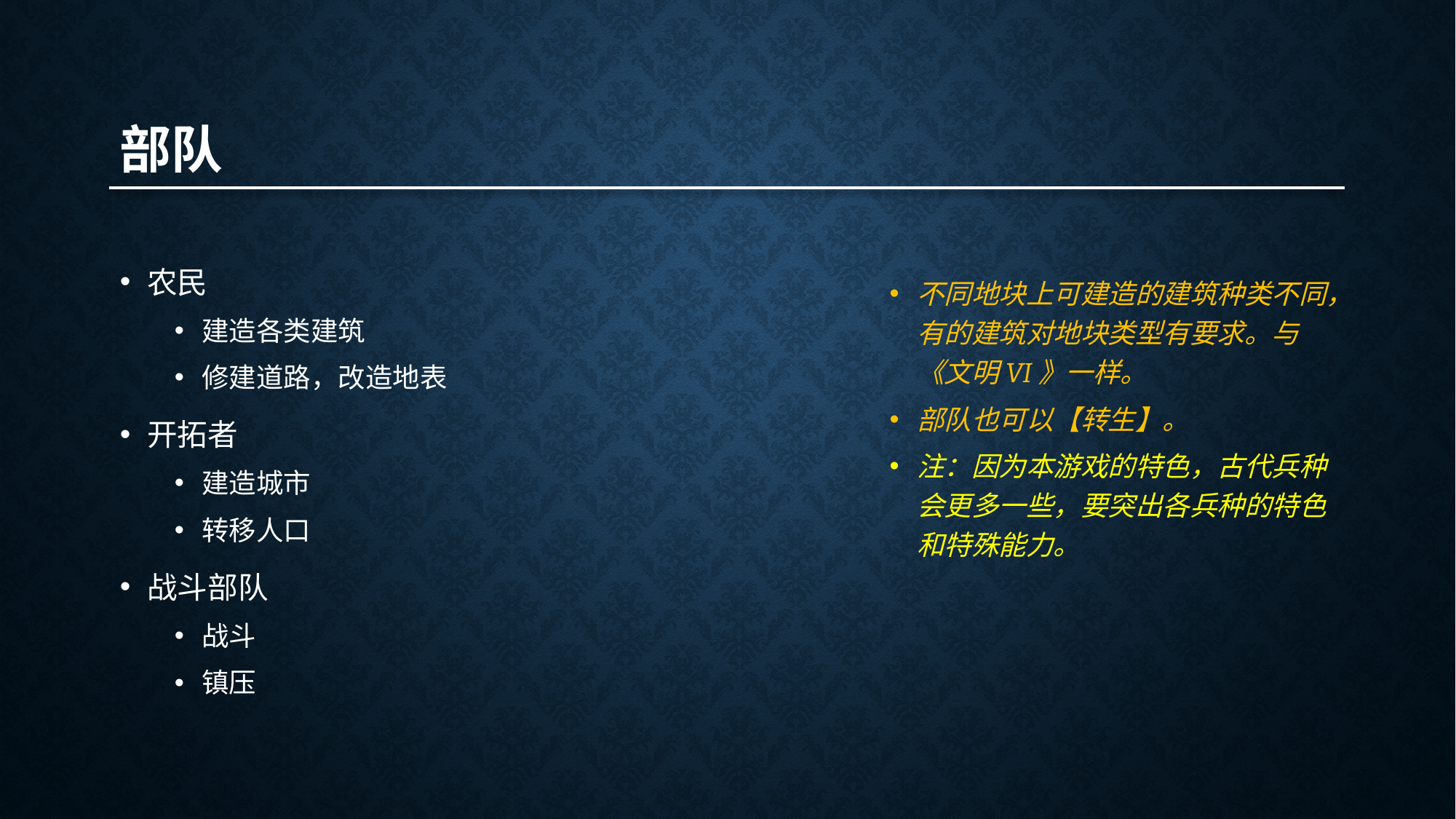

# 部队
农民
建造各类建筑
修建道路，改造地表
开拓者
建造城市
转移人口
战斗部队
战斗
镇压

不同地块上可建造的建筑种类不同，有的建筑对地块类型有要求。与《文明VI》一样。
部队也可以【转生】。
注：因为本游戏的特色，古代兵种会更多一些，要突出各兵种的特色和特殊能力。